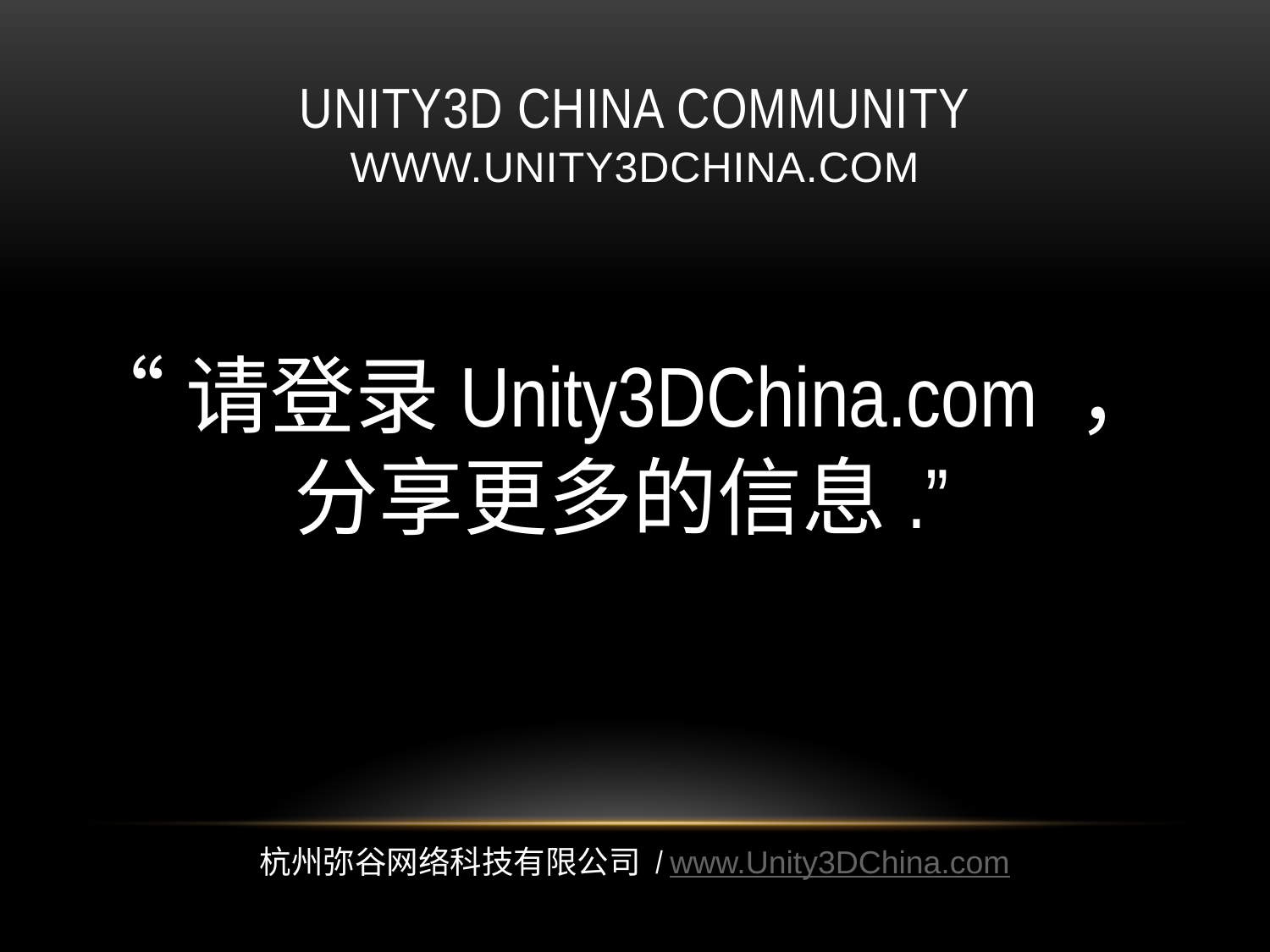

Unity3D china community
www.Unity3Dchina.com
“请登录Unity3DChina.com ，
分享更多的信息.”
杭州弥谷网络科技有限公司 / www.Unity3DChina.com